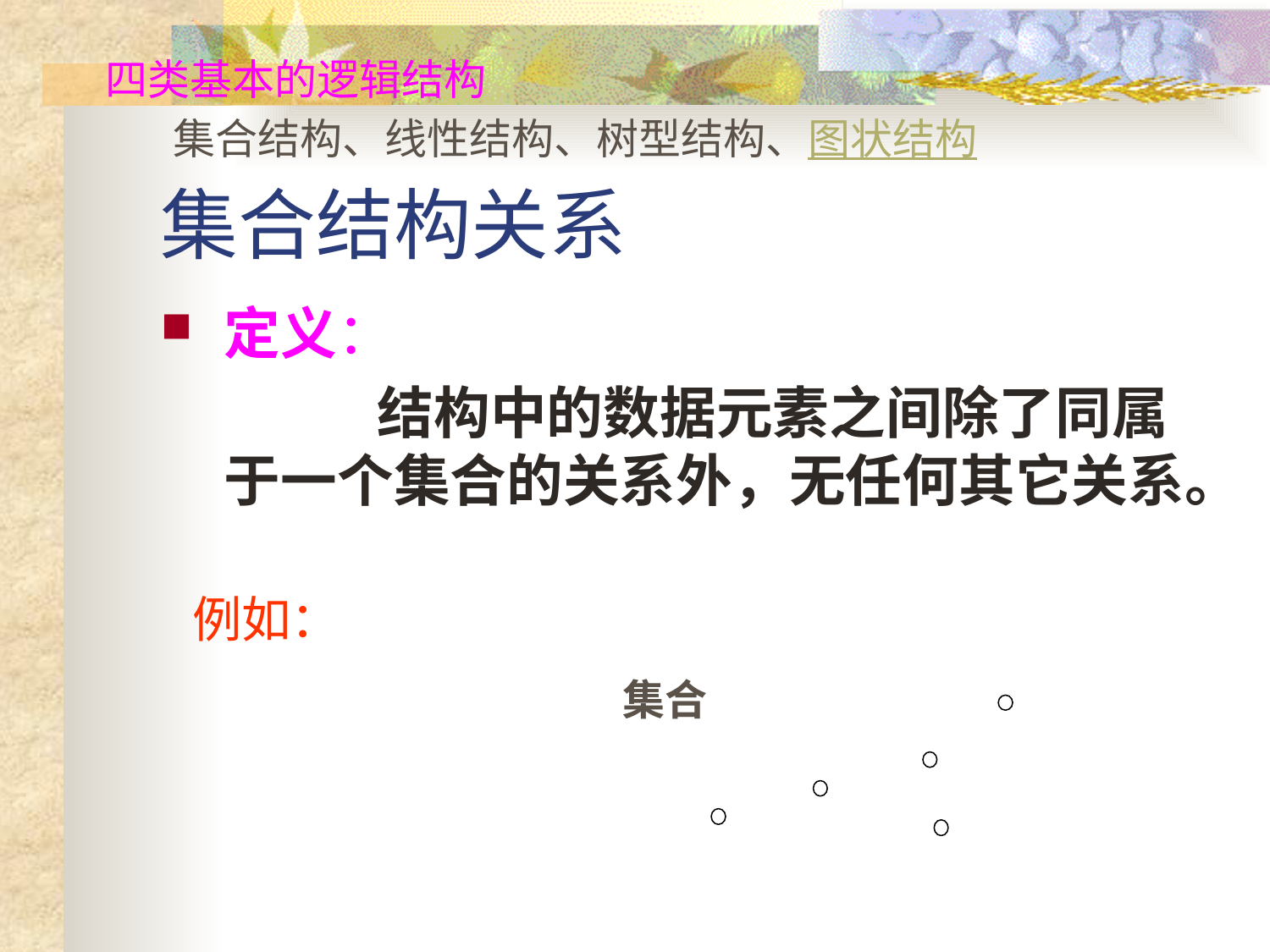

四类基本的逻辑结构
      集合结构、线性结构、树型结构、图状结构
# 集合结构关系
定义：
		 结构中的数据元素之间除了同属于一个集合的关系外，无任何其它关系。
例如：
   集合